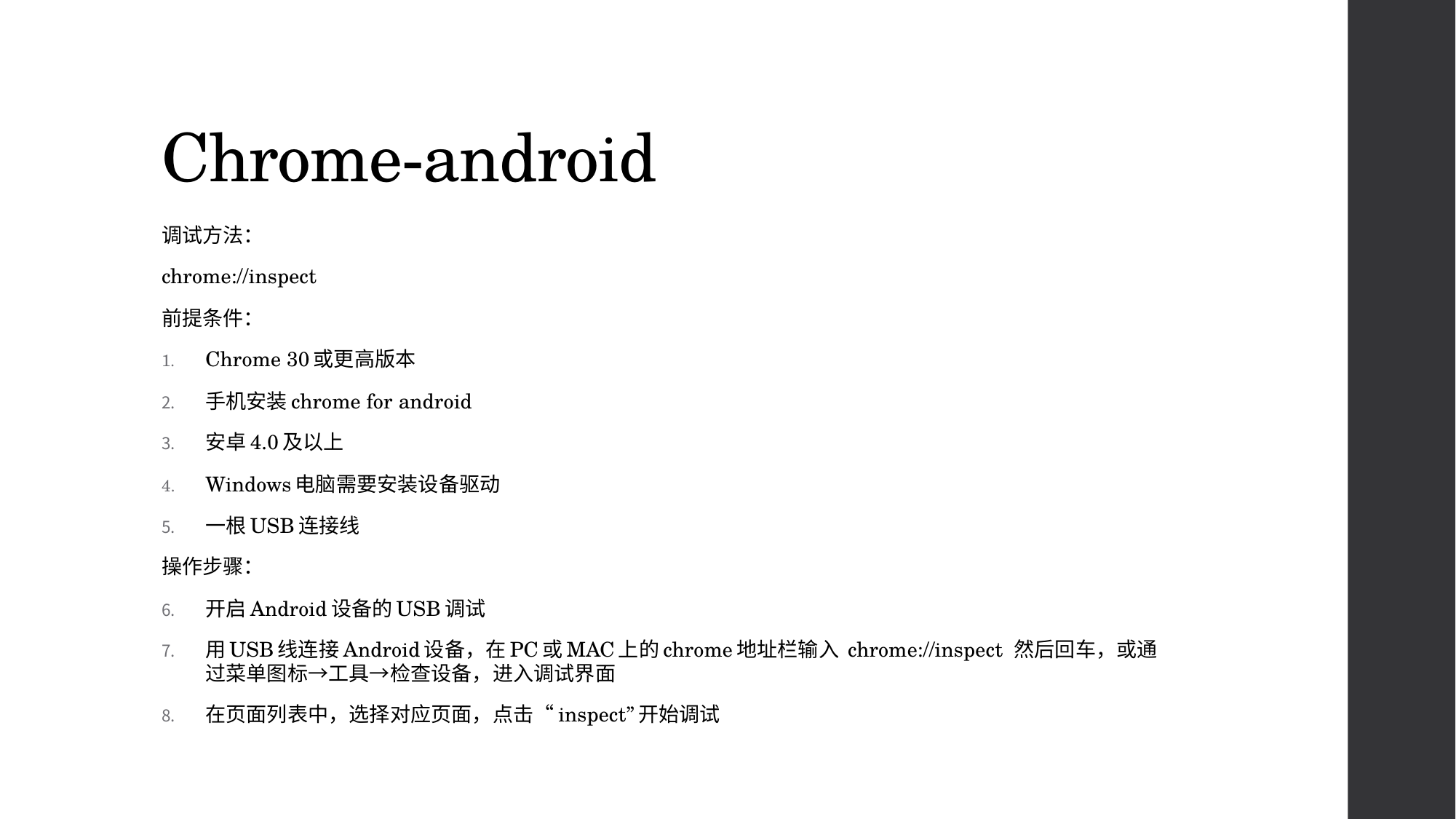

# Chrome-android
调试方法：
chrome://inspect
前提条件：
Chrome 30或更高版本
手机安装chrome for android
安卓4.0及以上
Windows电脑需要安装设备驱动
一根USB连接线
操作步骤：
开启Android设备的USB调试
用USB线连接Android设备，在PC或MAC上的chrome地址栏输入 chrome://inspect 然后回车，或通过菜单图标→工具→检查设备，进入调试界面
在页面列表中，选择对应页面，点击“inspect”开始调试